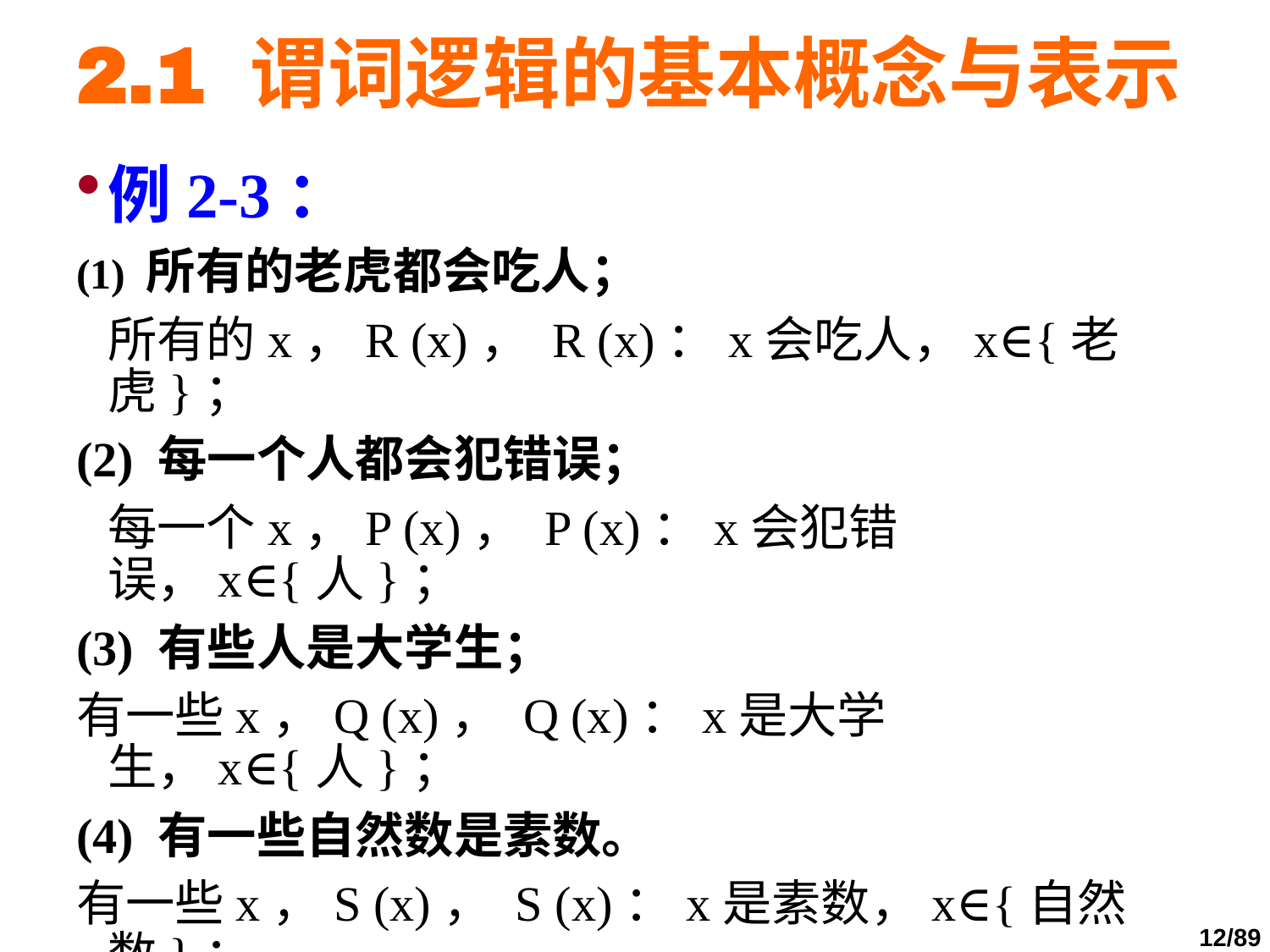

# 2.1 谓词逻辑的基本概念与表示
例2-3：
(1) 所有的老虎都会吃人；
	所有的x，R (x)， R (x)：x会吃人，x∈{老虎}；
(2) 每一个人都会犯错误；
	每一个x，P (x)， P (x)：x会犯错误，x∈{人}；
(3) 有些人是大学生；
有一些x，Q (x)， Q (x)：x是大学生，x∈{人}；
(4) 有一些自然数是素数。
有一些x，S (x)， S (x)：x是素数，x∈{自然数}；